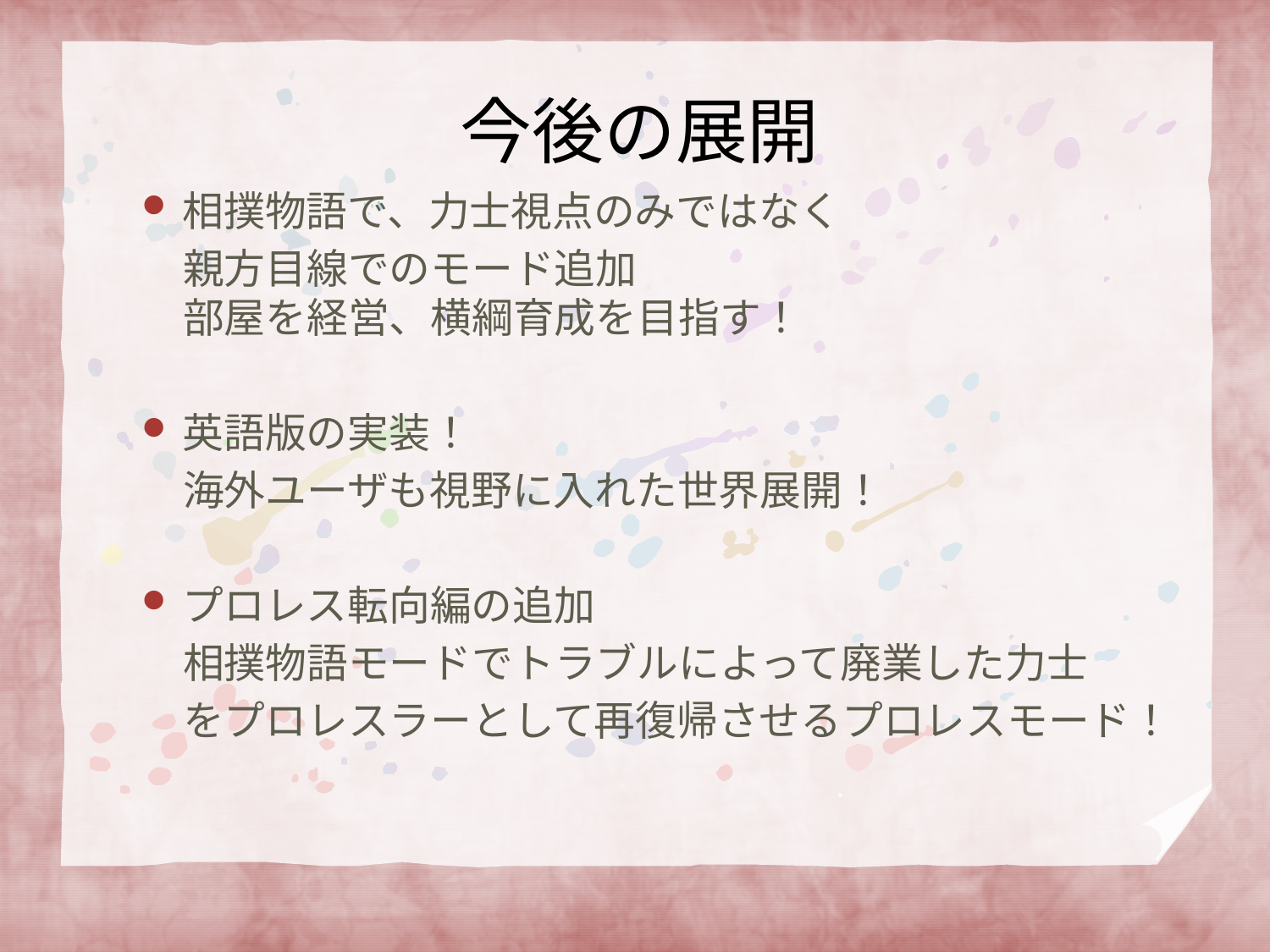

# 今後の展開
相撲物語で、力士視点のみではなく
　親方目線でのモード追加
　部屋を経営、横綱育成を目指す！

英語版の実装！
　海外ユーザも視野に入れた世界展開！

プロレス転向編の追加
　相撲物語モードでトラブルによって廃業した力士
　をプロレスラーとして再復帰させるプロレスモード！